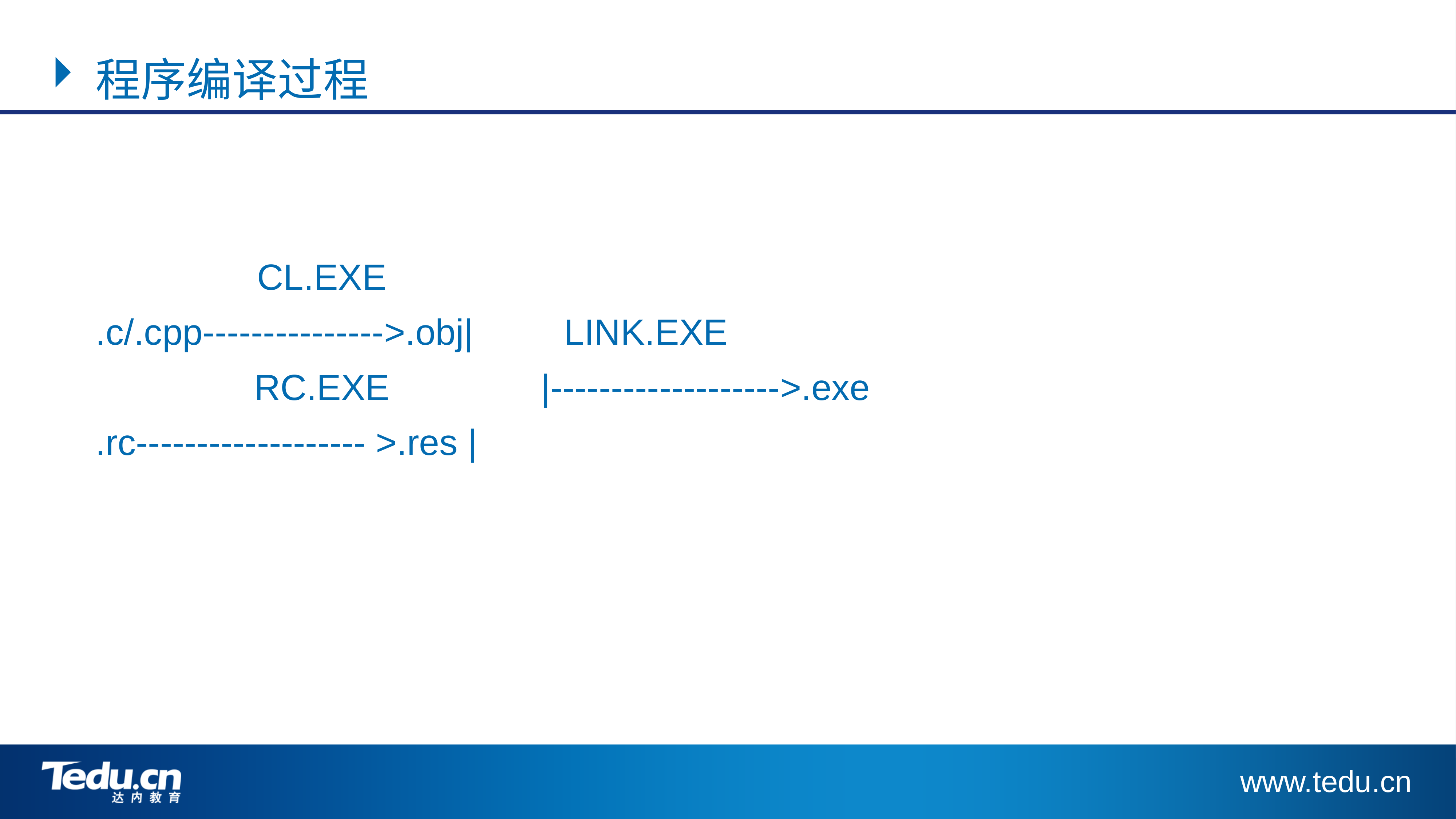

程序编译过程

                CL.EXE
.c/.cpp--------------->.obj|         LINK.EXE
	             RC.EXE               |------------------->.exe
.rc------------------- >.res |